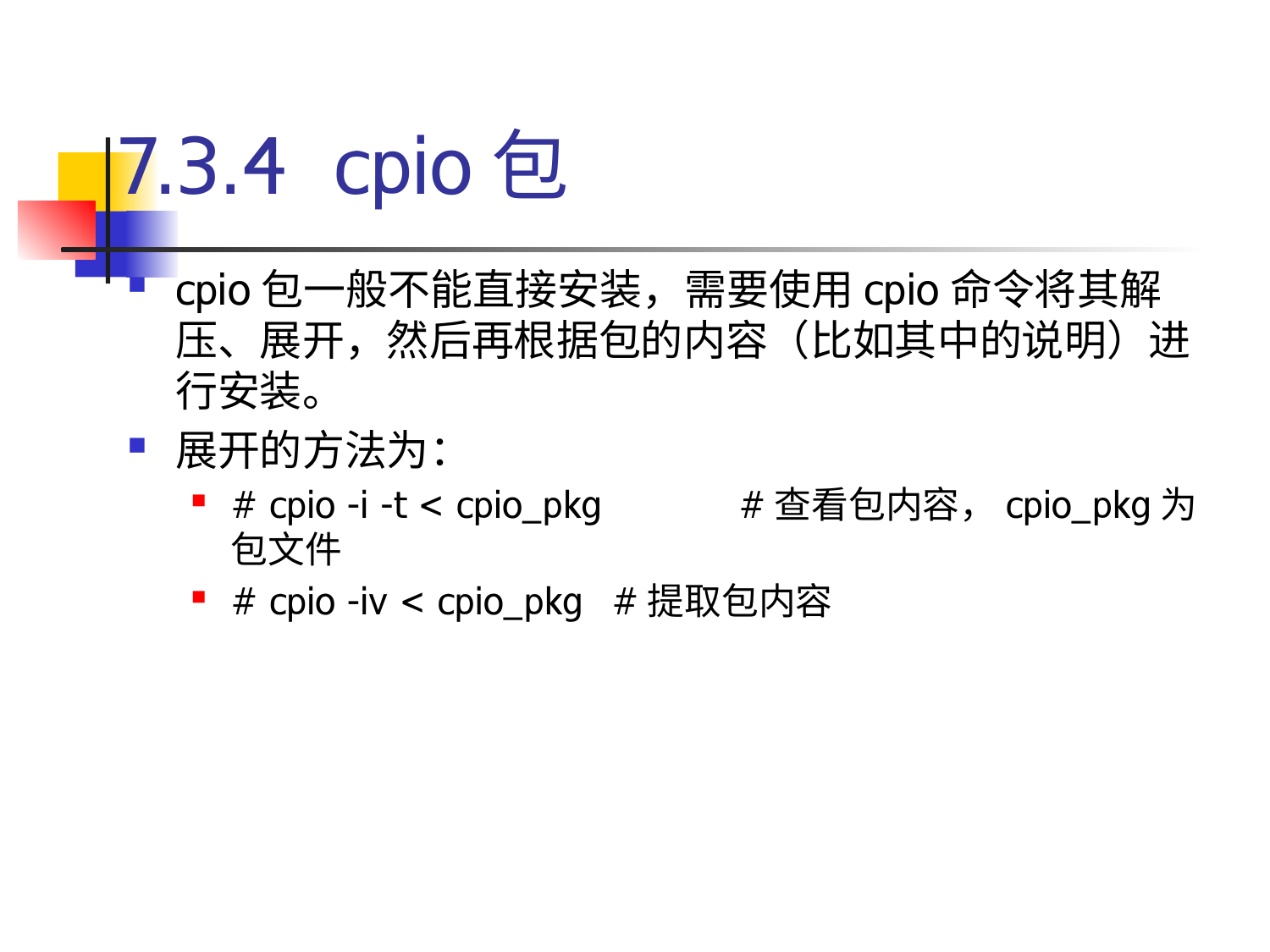

# 7.3.4  cpio包
cpio包一般不能直接安装，需要使用cpio命令将其解压、展开，然后再根据包的内容（比如其中的说明）进行安装。
展开的方法为：
# cpio -i -t < cpio_pkg 	#查看包内容，cpio_pkg为包文件
# cpio -iv < cpio_pkg 	#提取包内容